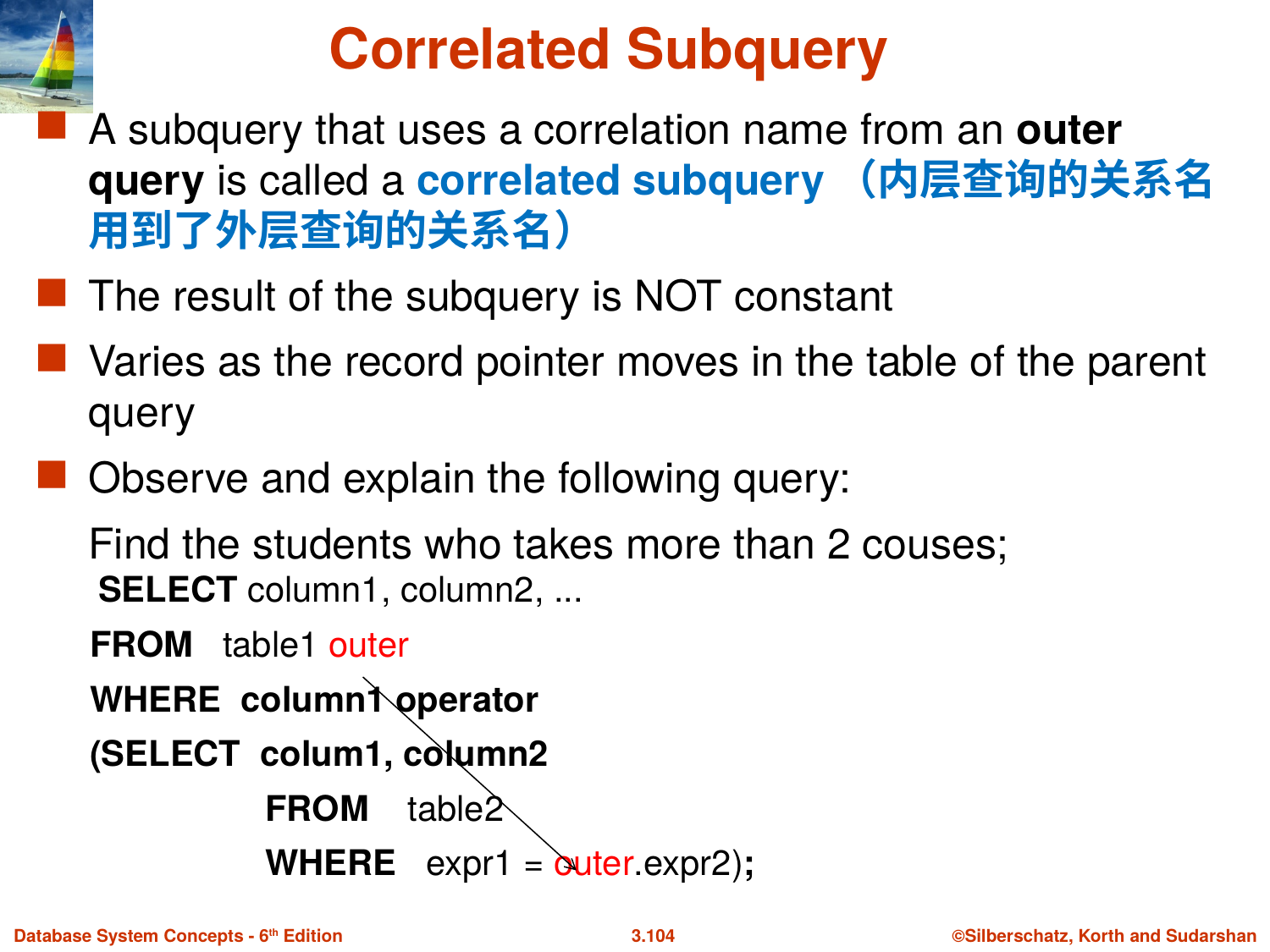

# Correlated Subquery
A subquery that uses a correlation name from an outer query is called a correlated subquery（内层查询的关系名用到了外层查询的关系名）
The result of the subquery is NOT constant
Varies as the record pointer moves in the table of the parent query
Observe and explain the following query:
    Find the students who takes more than 2 couses;
 SELECT column1, column2, ...
     FROM   table1 outer
     WHERE  column1 operator
     (SELECT  colum1, column2
                       FROM    table2
                       WHERE   expr1 = outer.expr2);